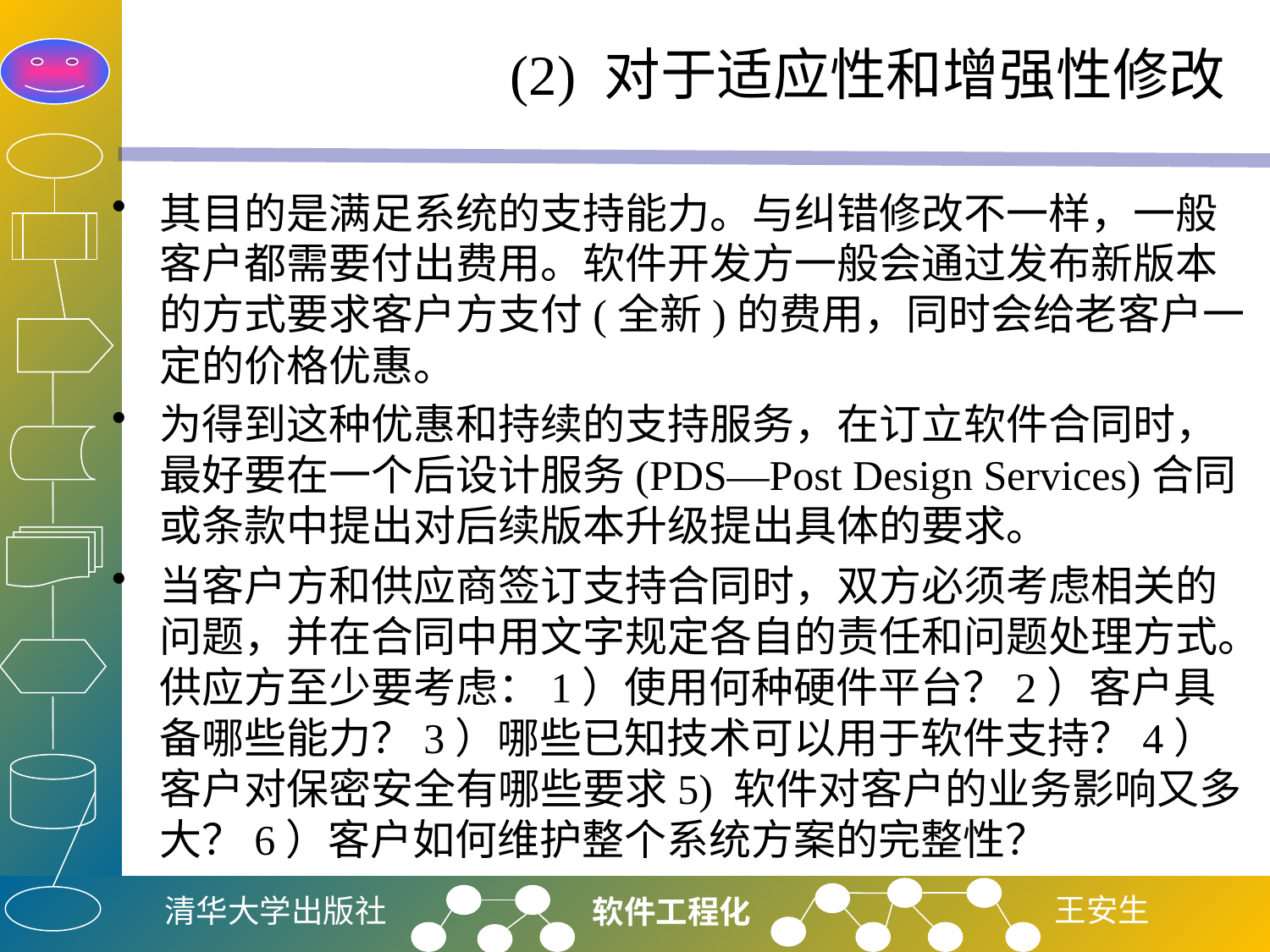

# (2) 对于适应性和增强性修改
其目的是满足系统的支持能力。与纠错修改不一样，一般客户都需要付出费用。软件开发方一般会通过发布新版本的方式要求客户方支付(全新)的费用，同时会给老客户一定的价格优惠。
为得到这种优惠和持续的支持服务，在订立软件合同时，最好要在一个后设计服务(PDS—Post Design Services)合同或条款中提出对后续版本升级提出具体的要求。
当客户方和供应商签订支持合同时，双方必须考虑相关的问题，并在合同中用文字规定各自的责任和问题处理方式。供应方至少要考虑：1）使用何种硬件平台？2）客户具备哪些能力？3）哪些已知技术可以用于软件支持？4）客户对保密安全有哪些要求5) 软件对客户的业务影响又多大？6）客户如何维护整个系统方案的完整性？